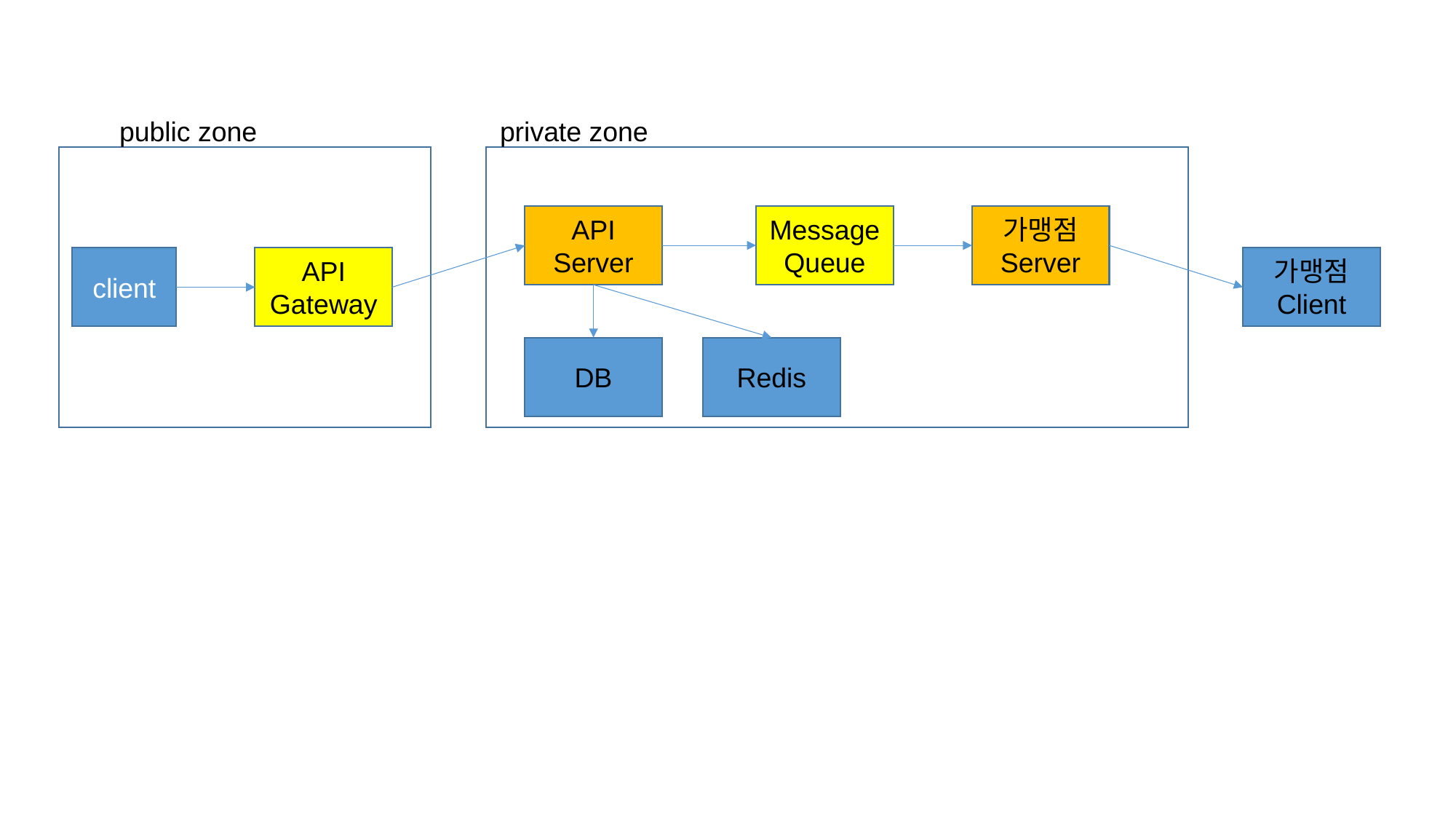

public zone
private zone

가맹점
Server
API
Server
Message
Queue
client
API
Gateway
가맹점
Client
Redis
DB